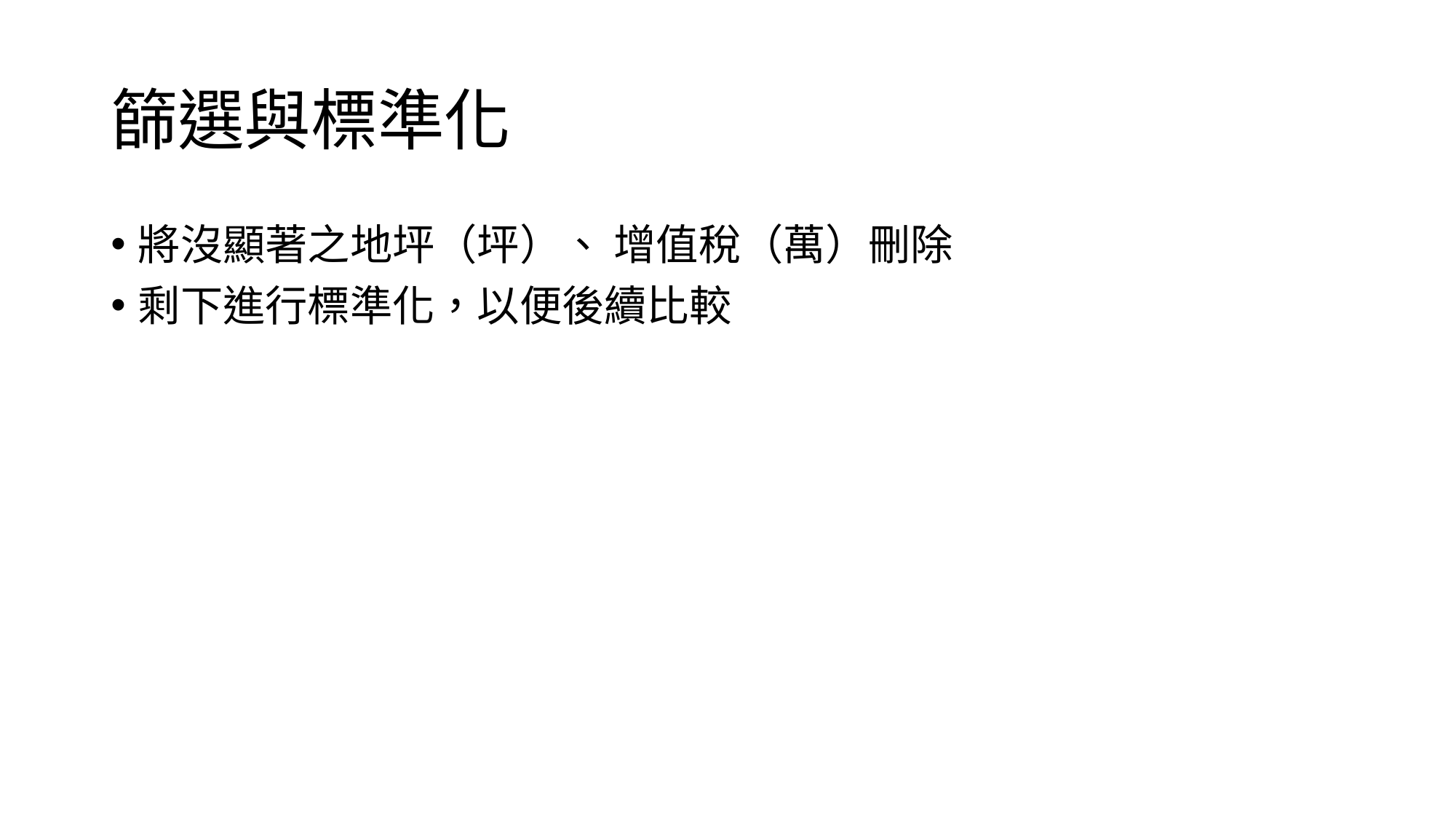

# 篩選與標準化
將沒顯著之地坪（坪）、 增值稅（萬）刪除
剩下進行標準化，以便後續比較